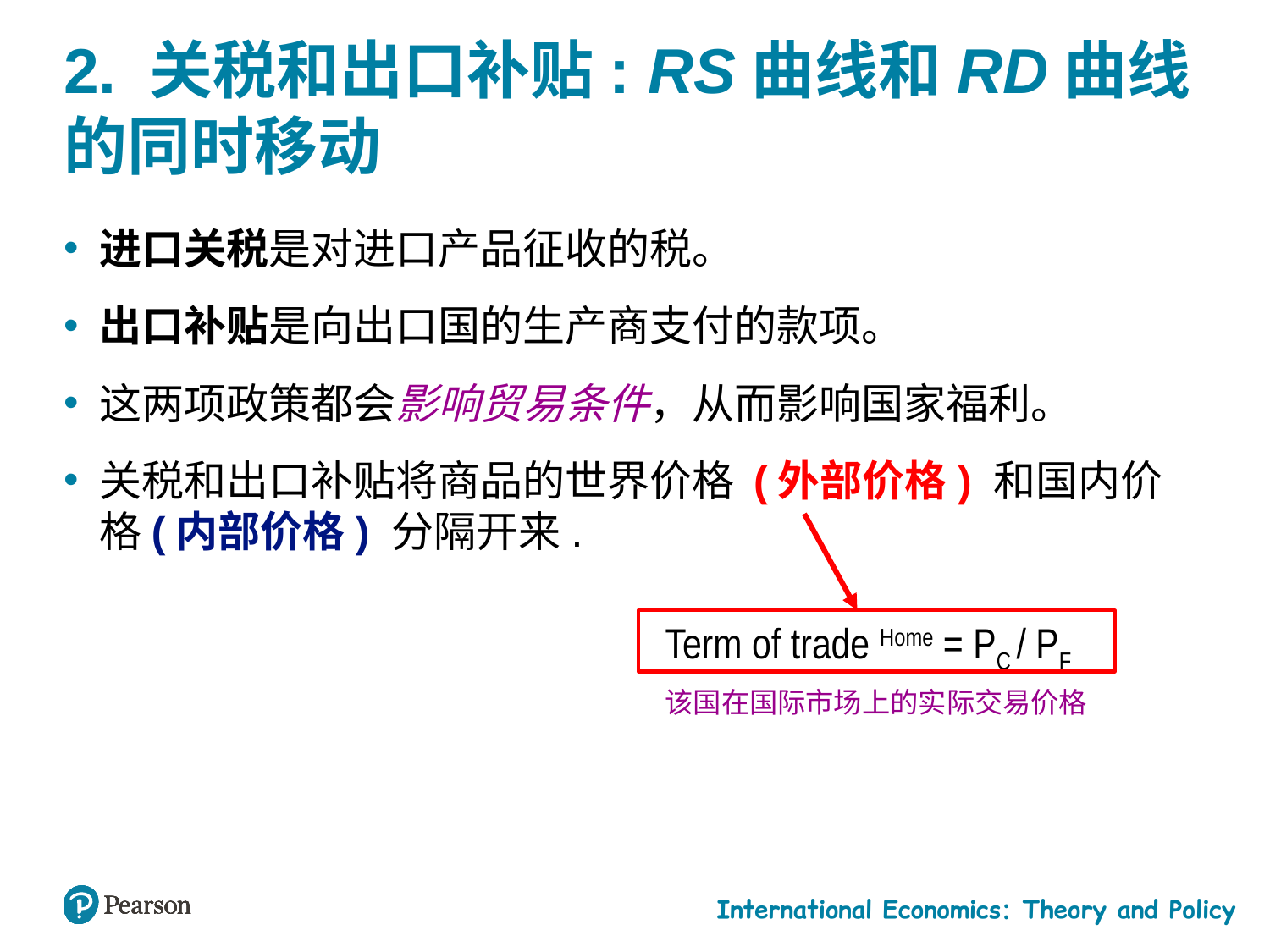

# 2. 关税和出口补贴: RS曲线和RD曲线的同时移动
进口关税是对进口产品征收的税。
出口补贴是向出口国的生产商支付的款项。
这两项政策都会影响贸易条件，从而影响国家福利。
关税和出口补贴将商品的世界价格 (外部价格) 和国内价格(内部价格) 分隔开来.

Term of trade Home = PC / PF
该国在国际市场上的实际交易价格